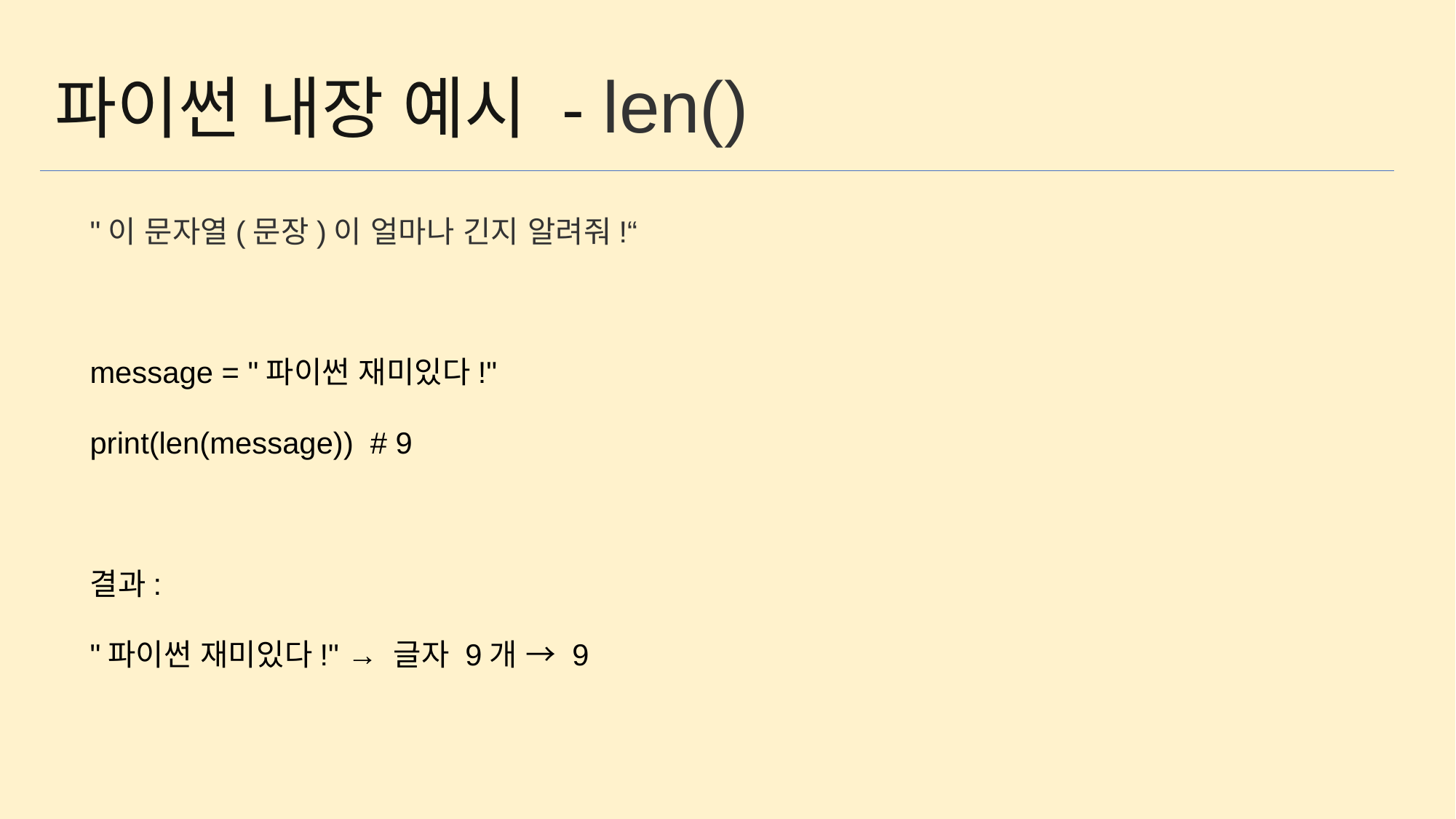

파이썬 내장 예시 - len()
"이 문자열(문장)이 얼마나 긴지 알려줘!“

message = "파이썬 재미있다!"
print(len(message))  # 9

결과:
"파이썬 재미있다!" → 글자 9개 → 9